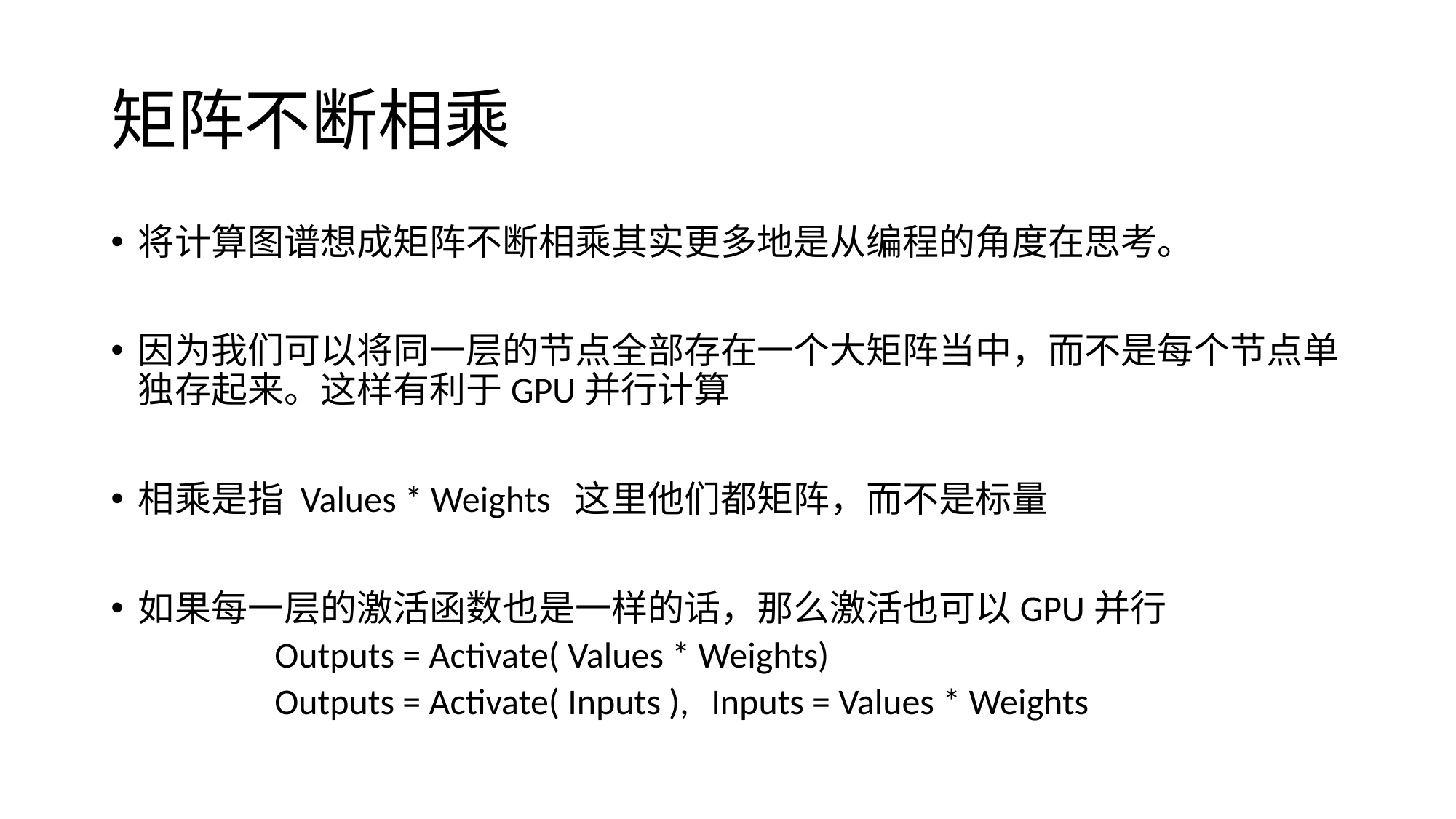

# 矩阵不断相乘
将计算图谱想成矩阵不断相乘其实更多地是从编程的角度在思考。

因为我们可以将同一层的节点全部存在一个大矩阵当中，而不是每个节点单独存起来。这样有利于GPU并行计算

相乘是指 Values * Weights	这里他们都矩阵，而不是标量

如果每一层的激活函数也是一样的话，那么激活也可以GPU并行
	Outputs = Activate( Values * Weights)
	Outputs = Activate( Inputs ),	Inputs = Values * Weights